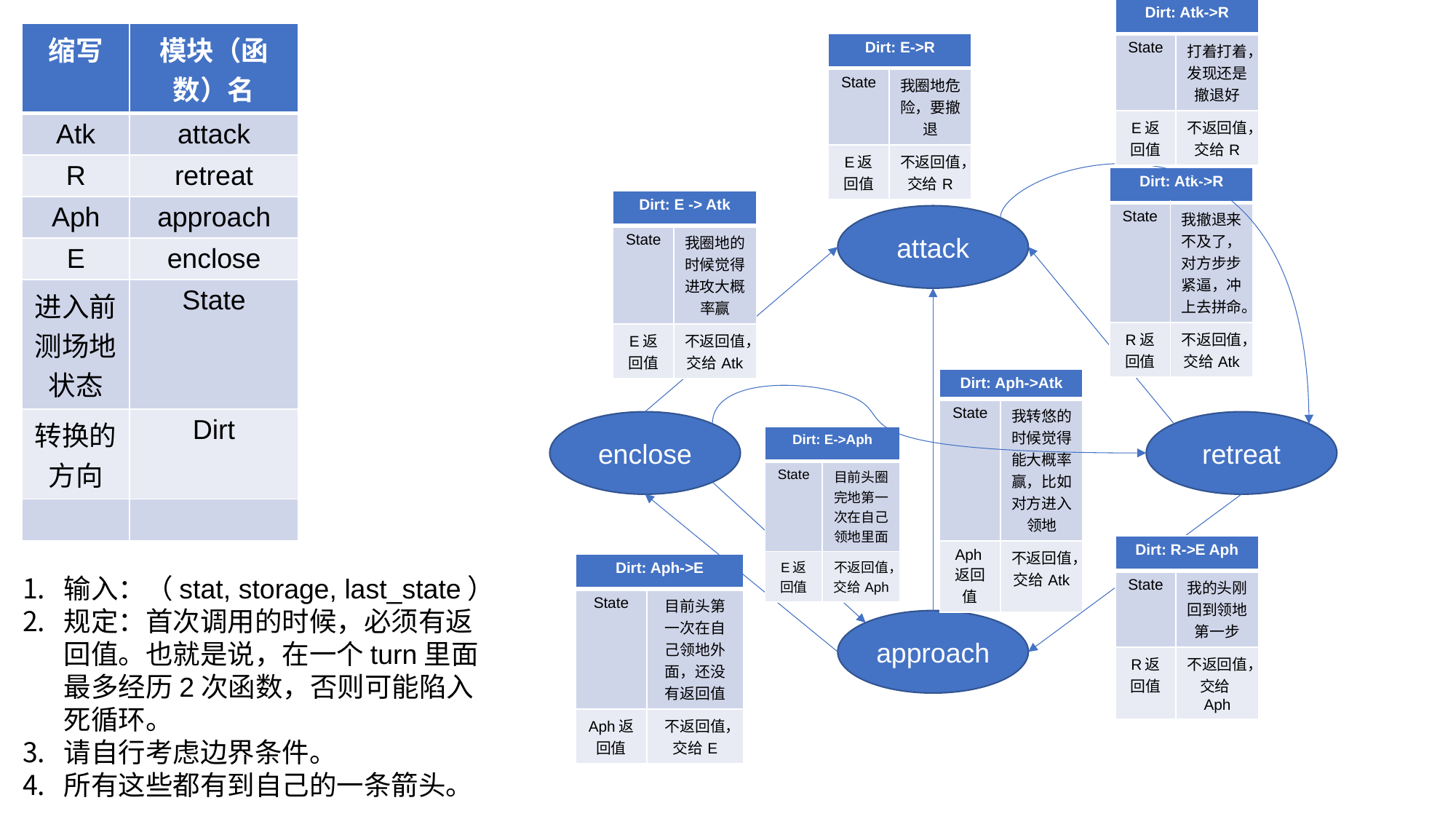

| Dirt: Atk->R |  |
| --- | --- |
| State | 打着打着，发现还是撤退好 |
| E返回值 | 不返回值，交给R |
| 缩写 | 模块（函数）名 |
| --- | --- |
| Atk | attack |
| R | retreat |
| Aph | approach |
| E | enclose |
| 进入前测场地状态 | State |
| 转换的方向 | Dirt |
|  |  |
| Dirt: E->R |  |
| --- | --- |
| State | 我圈地危险，要撤退 |
| E返回值 | 不返回值，交给R |
| Dirt: Atk->R |  |
| --- | --- |
| State | 我撤退来不及了，对方步步紧逼，冲上去拼命。 |
| R返回值 | 不返回值，交给Atk |
| Dirt: E -> Atk |  |
| --- | --- |
| State | 我圈地的时候觉得进攻大概率赢 |
| E返回值 | 不返回值，交给Atk |
attack
| Dirt: Aph->Atk |  |
| --- | --- |
| State | 我转悠的时候觉得能大概率赢，比如对方进入领地 |
| Aph返回值 | 不返回值，交给Atk |
enclose
retreat
| Dirt: E->Aph |  |
| --- | --- |
| State | 目前头圈完地第一次在自己领地里面 |
| E返回值 | 不返回值，交给Aph |
| Dirt: R->E Aph |  |
| --- | --- |
| State | 我的头刚回到领地第一步 |
| R返回值 | 不返回值，交给Aph |
| Dirt: Aph->E |  |
| --- | --- |
| State | 目前头第一次在自己领地外面，还没有返回值 |
| Aph返回值 | 不返回值，交给E |
输入：（stat, storage, last_state）
规定：首次调用的时候，必须有返回值。也就是说，在一个turn里面最多经历2次函数，否则可能陷入死循环。
请自行考虑边界条件。
所有这些都有到自己的一条箭头。
approach